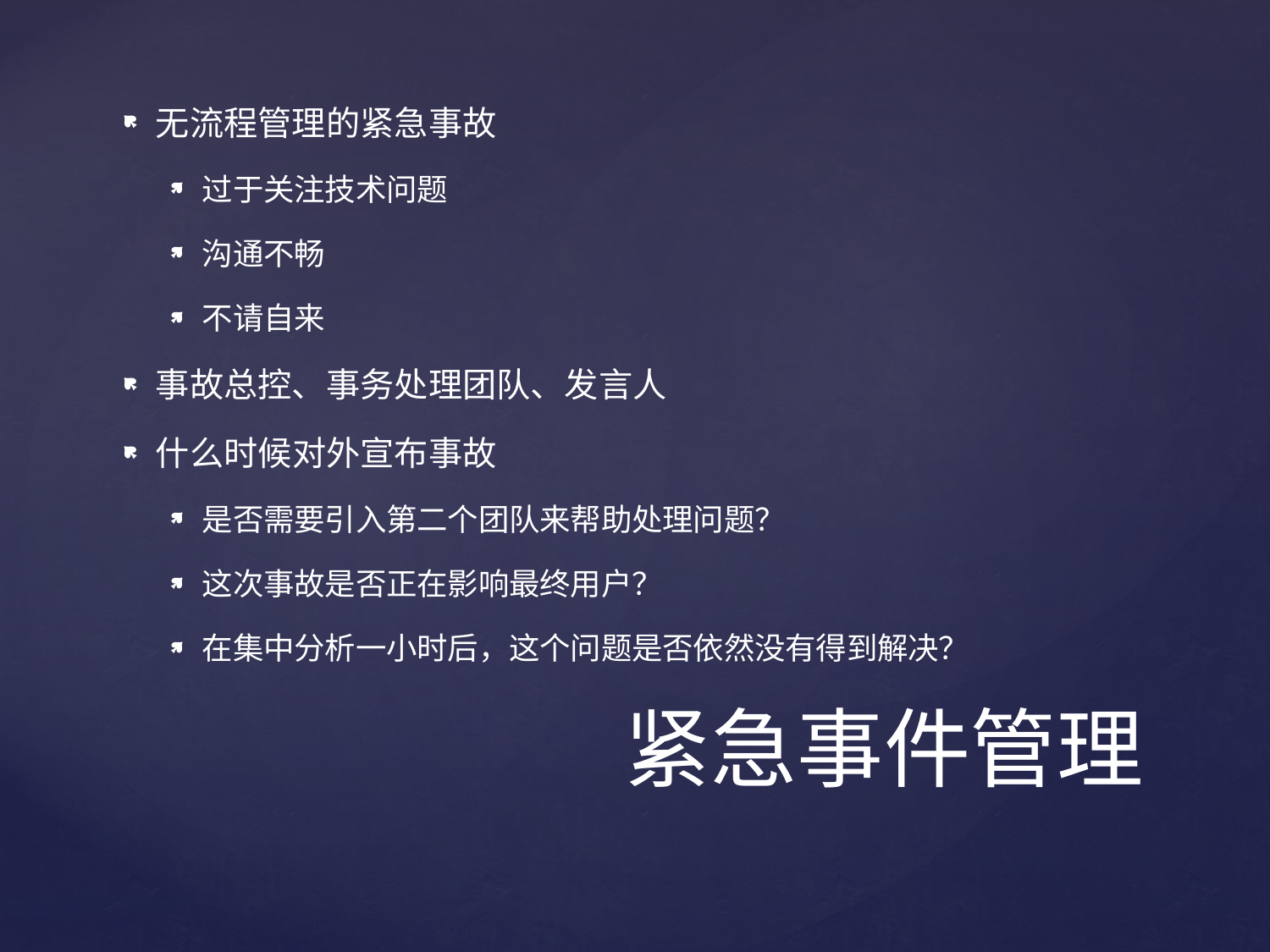

无流程管理的紧急事故
过于关注技术问题
沟通不畅
不请自来
事故总控、事务处理团队、发言人
什么时候对外宣布事故
是否需要引入第二个团队来帮助处理问题？
这次事故是否正在影响最终用户？
在集中分析一小时后，这个问题是否依然没有得到解决？

# 紧急事件管理